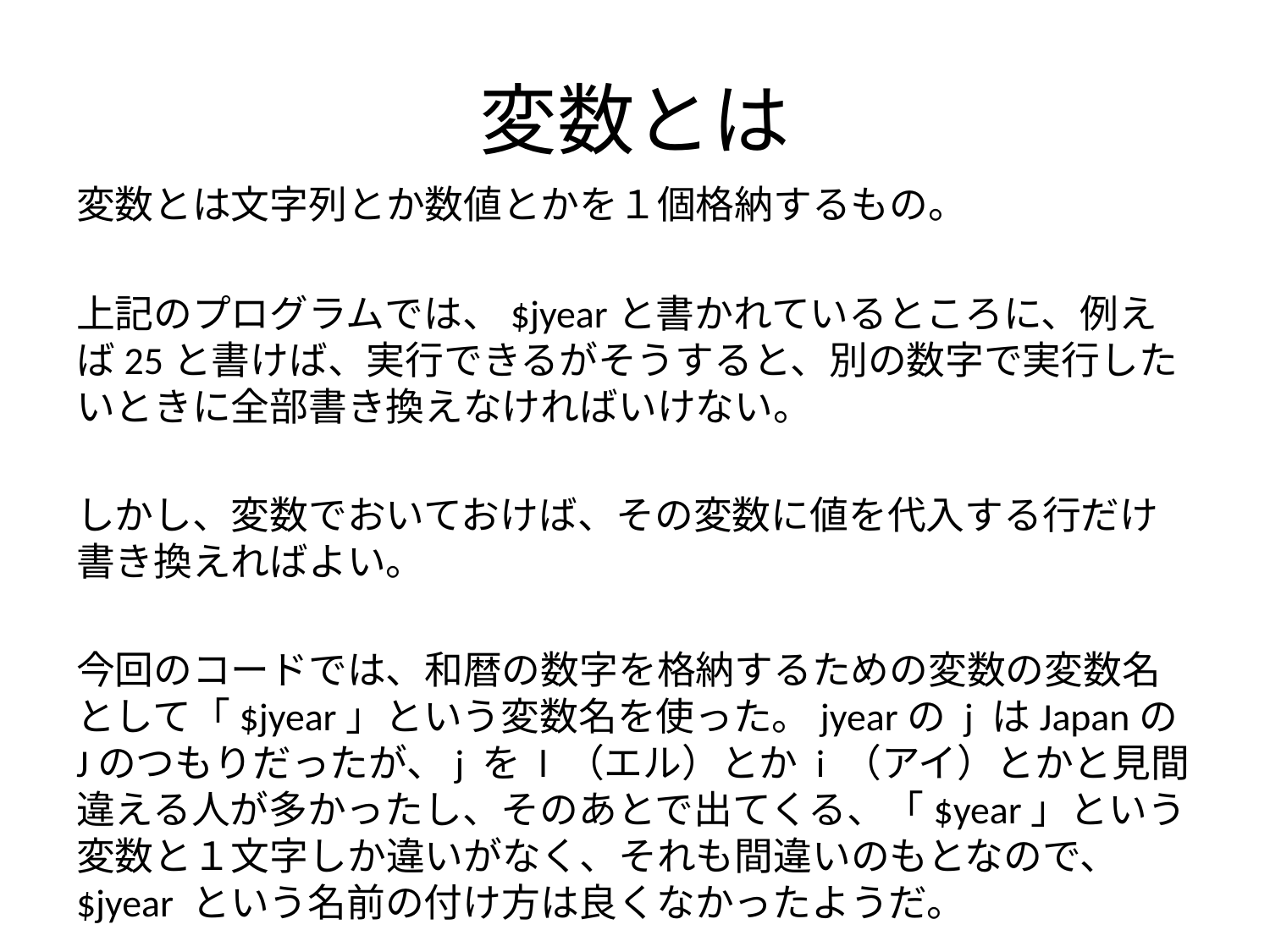

# 変数とは
変数とは文字列とか数値とかを１個格納するもの。

上記のプログラムでは、$jyearと書かれているところに、例えば25と書けば、実行できるがそうすると、別の数字で実行したいときに全部書き換えなければいけない。

しかし、変数でおいておけば、その変数に値を代入する行だけ書き換えればよい。

今回のコードでは、和暦の数字を格納するための変数の変数名として「$jyear」という変数名を使った。jyearの j はJapanのJのつもりだったが、j を l （エル）とか i （アイ）とかと見間違える人が多かったし、そのあとで出てくる、「$year」という変数と１文字しか違いがなく、それも間違いのもとなので、 $jyear という名前の付け方は良くなかったようだ。